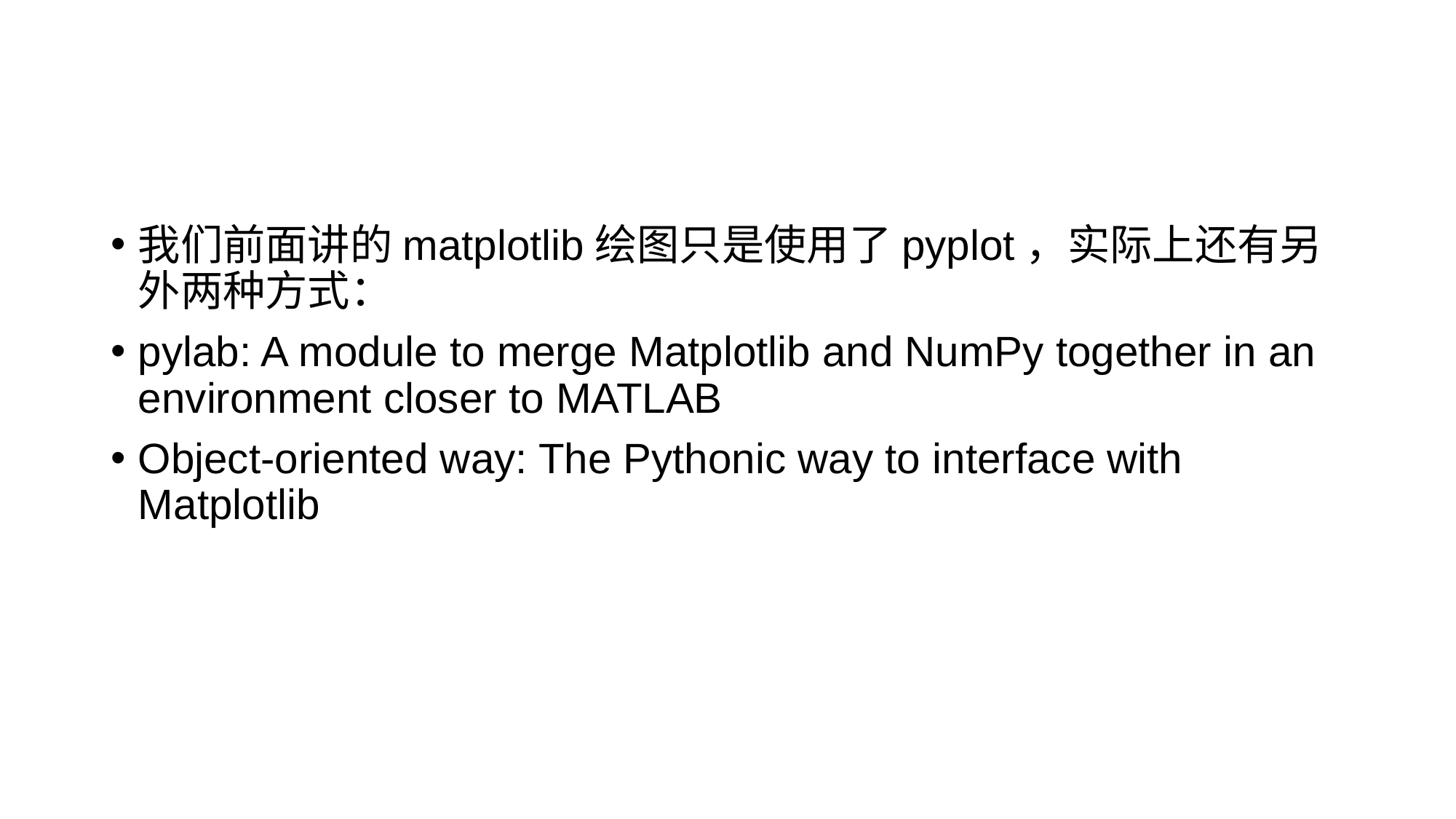

#
我们前面讲的matplotlib绘图只是使用了pyplot，实际上还有另外两种方式：
pylab: A module to merge Matplotlib and NumPy together in an
environment closer to MATLAB
Object-oriented way: The Pythonic way to interface with Matplotlib